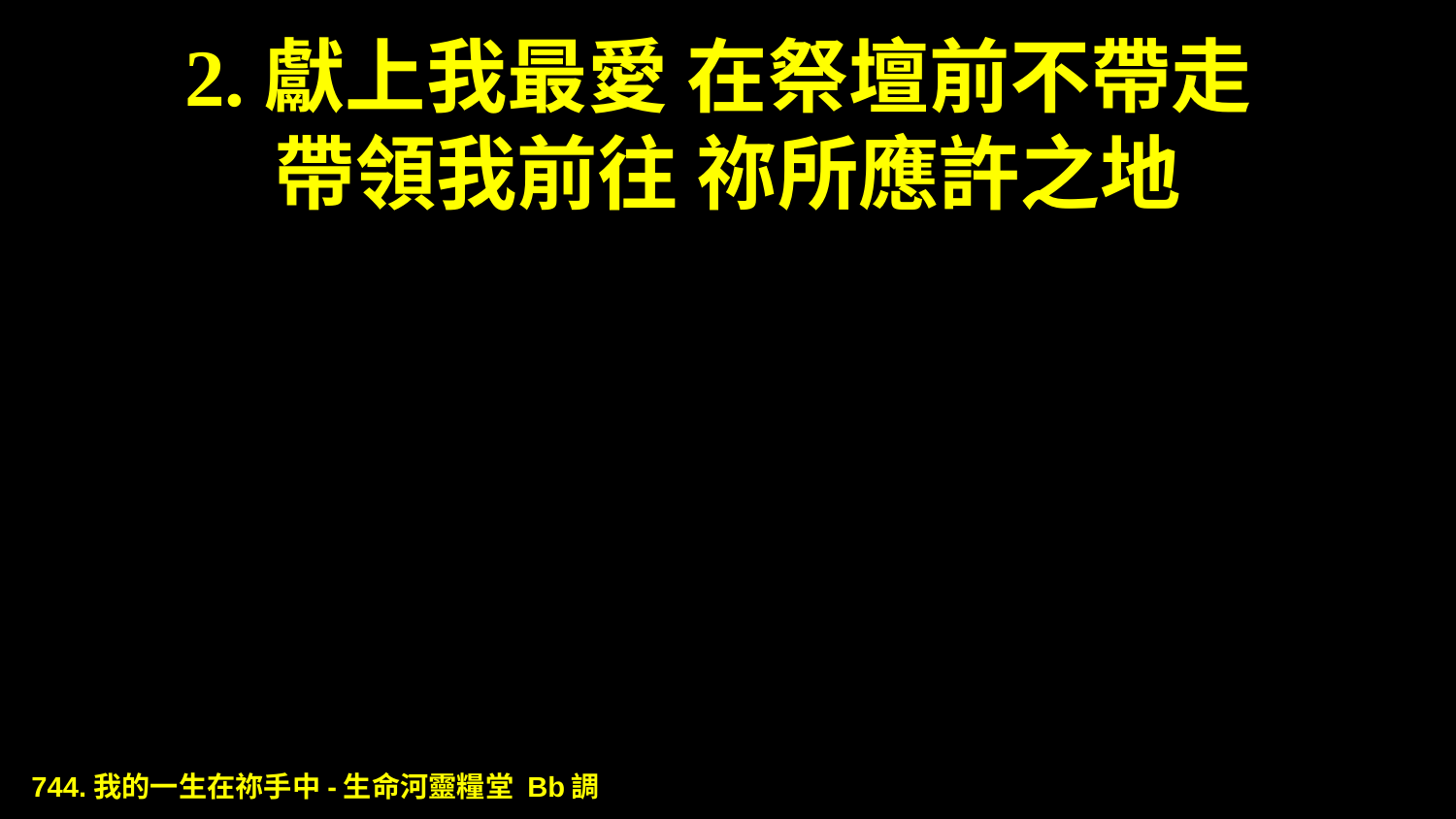

# 2.獻上我最愛 在祭壇前不帶走 帶領我前往 祢所應許之地
744.我的一生在祢手中-生命河靈糧堂 Bb調